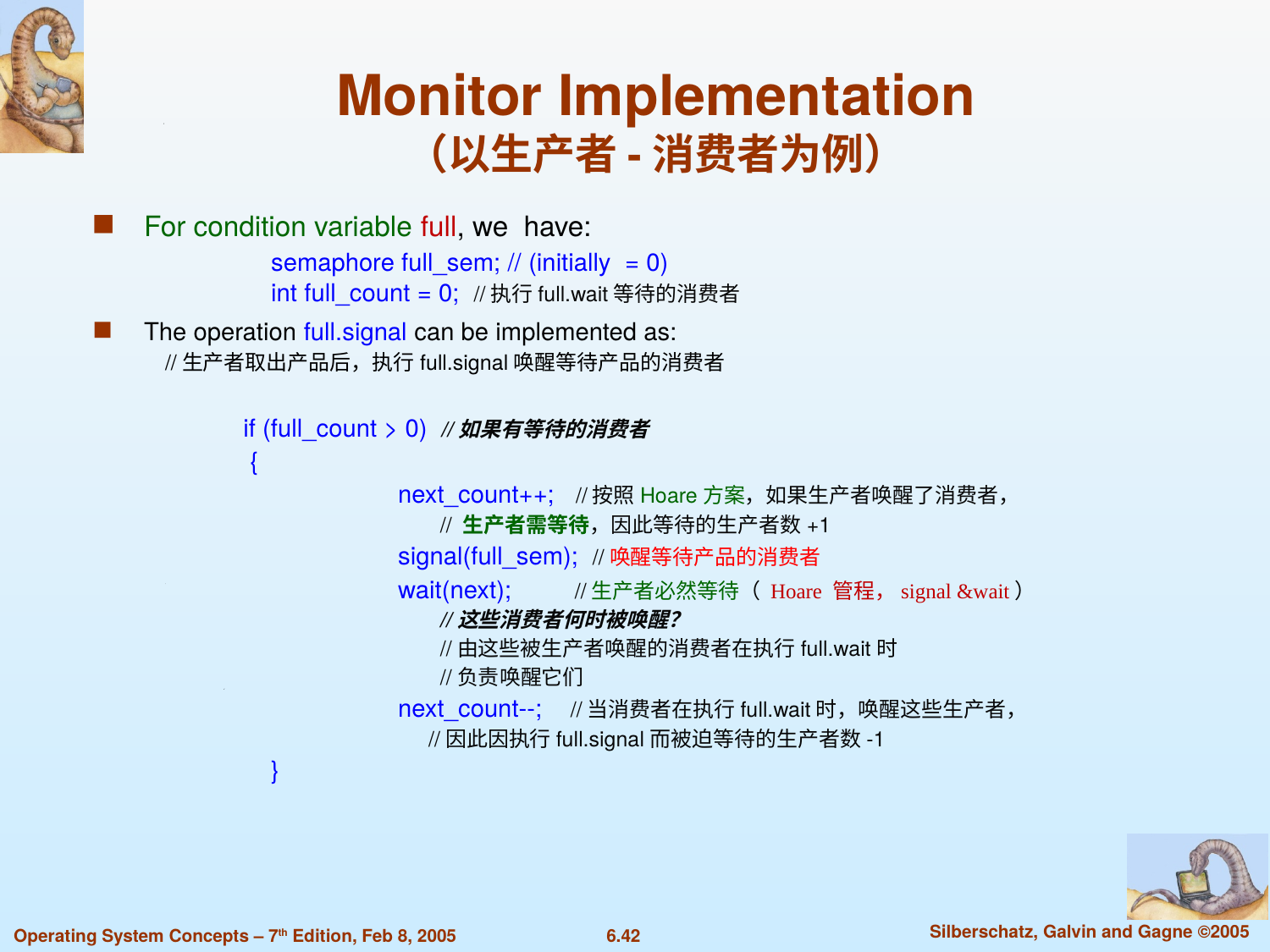

Monitor Implementation
（以生产者-消费者为例）
For condition variable full, we  have:
		semaphore full_sem; // (initially  = 0)
		int full_count = 0;  //执行full.wait等待的消费者
The operation full.signal can be implemented as:
   //生产者取出产品后，执行full.signal唤醒等待产品的消费者

                     if (full_count > 0)  //如果有等待的消费者
                      {
			next_count++;   //按照Hoare方案，如果生产者唤醒了消费者，
                                                          // 生产者需等待，因此等待的生产者数+1
			signal(full_sem);  //唤醒等待产品的消费者
			wait(next);         //生产者必然等待（ Hoare 管程，signal &wait）
                                                          //这些消费者何时被唤醒？
                                                          //由这些被生产者唤醒的消费者在执行full.wait时
                                                          //负责唤醒它们
			next_count--;    //当消费者在执行full.wait时，唤醒这些生产者，
                                                        //因此因执行full.signal而被迫等待的生产者数-1
		}